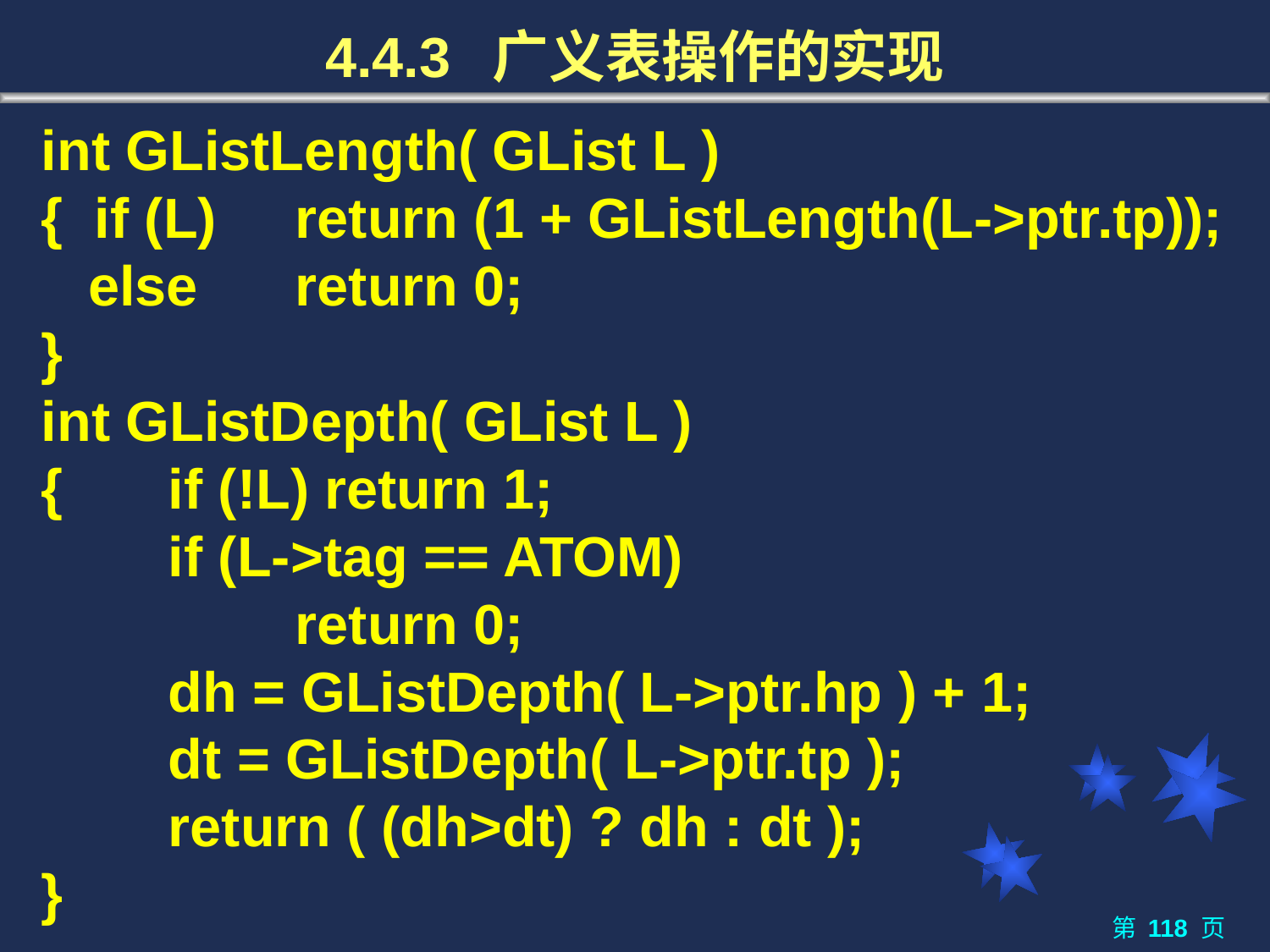

4.4.3  广义表操作的实现
int GListLength( GList L )
{  if (L)	return (1 + GListLength(L->ptr.tp));
   else	return 0;
}
int GListDepth( GList L )
{	if (!L) return 1;
	if (L->tag == ATOM)
		return 0;
	dh = GListDepth( L->ptr.hp ) + 1;
	dt = GListDepth( L->ptr.tp );
	return ( (dh>dt) ? dh : dt );
}
第 118 页